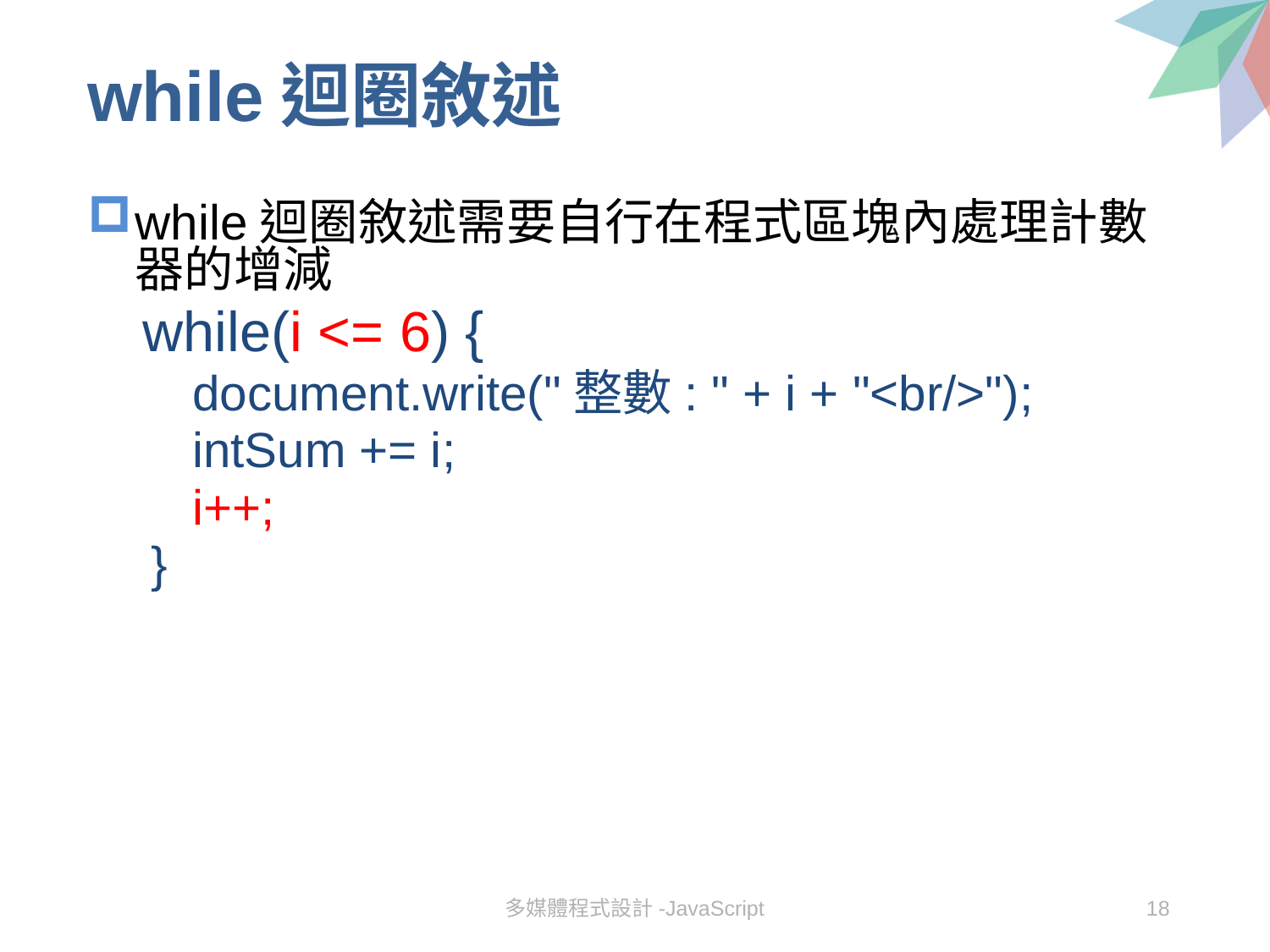

# while迴圈敘述
while迴圈敘述需要自行在程式區塊內處理計數器的增減
    while(i <= 6) {
   document.write("整數: " + i + "<br/>");
   intSum += i;
   i++;
}

多媒體程式設計-JavaScript
18